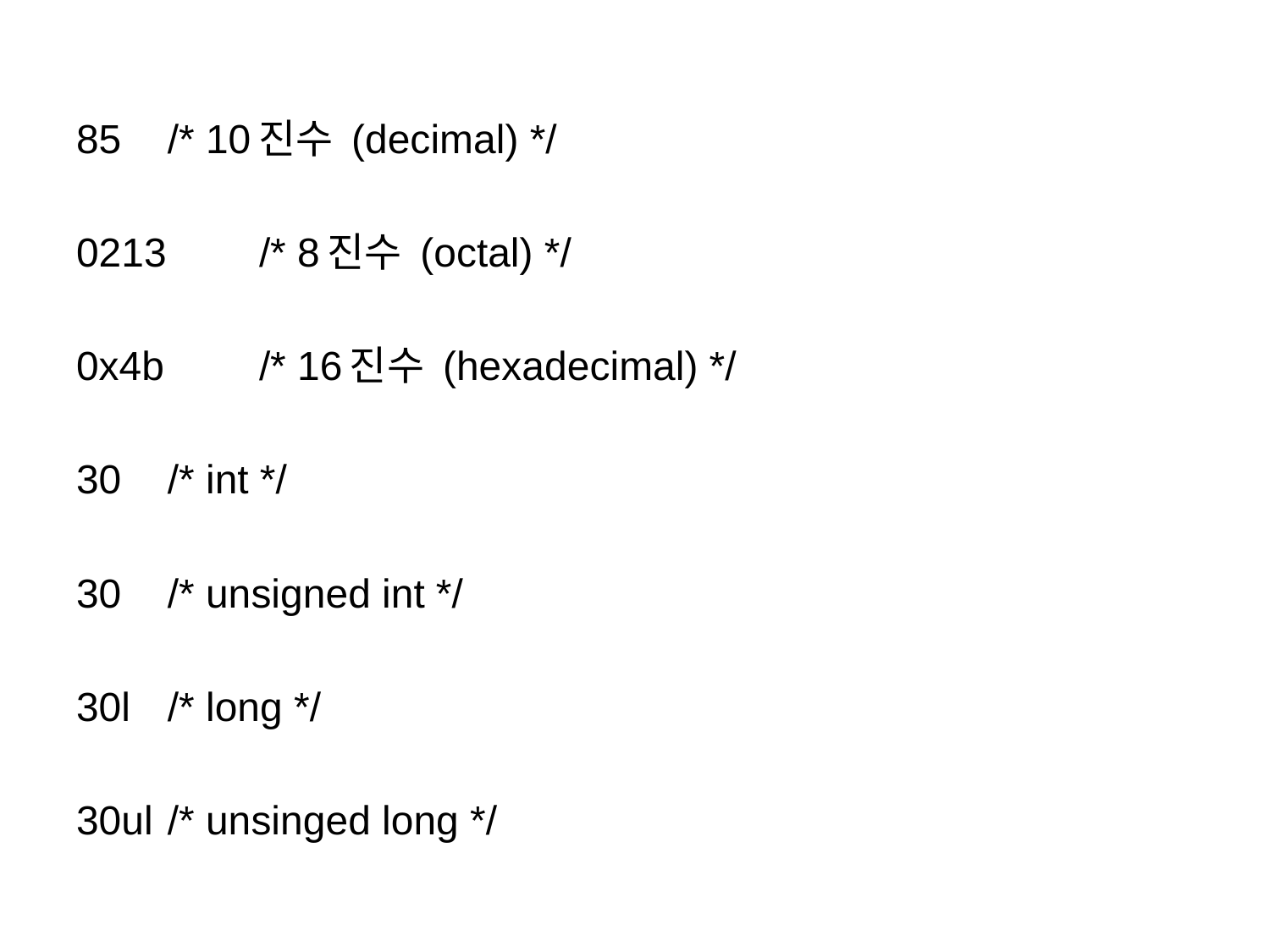

85 		/* 10진수 (decimal) */

0213 		/* 8진수 (octal) */

0x4b 		/* 16진수 (hexadecimal) */

30 		/* int */

30 		/* unsigned int */

30l 		/* long */

30ul 		/* unsinged long */